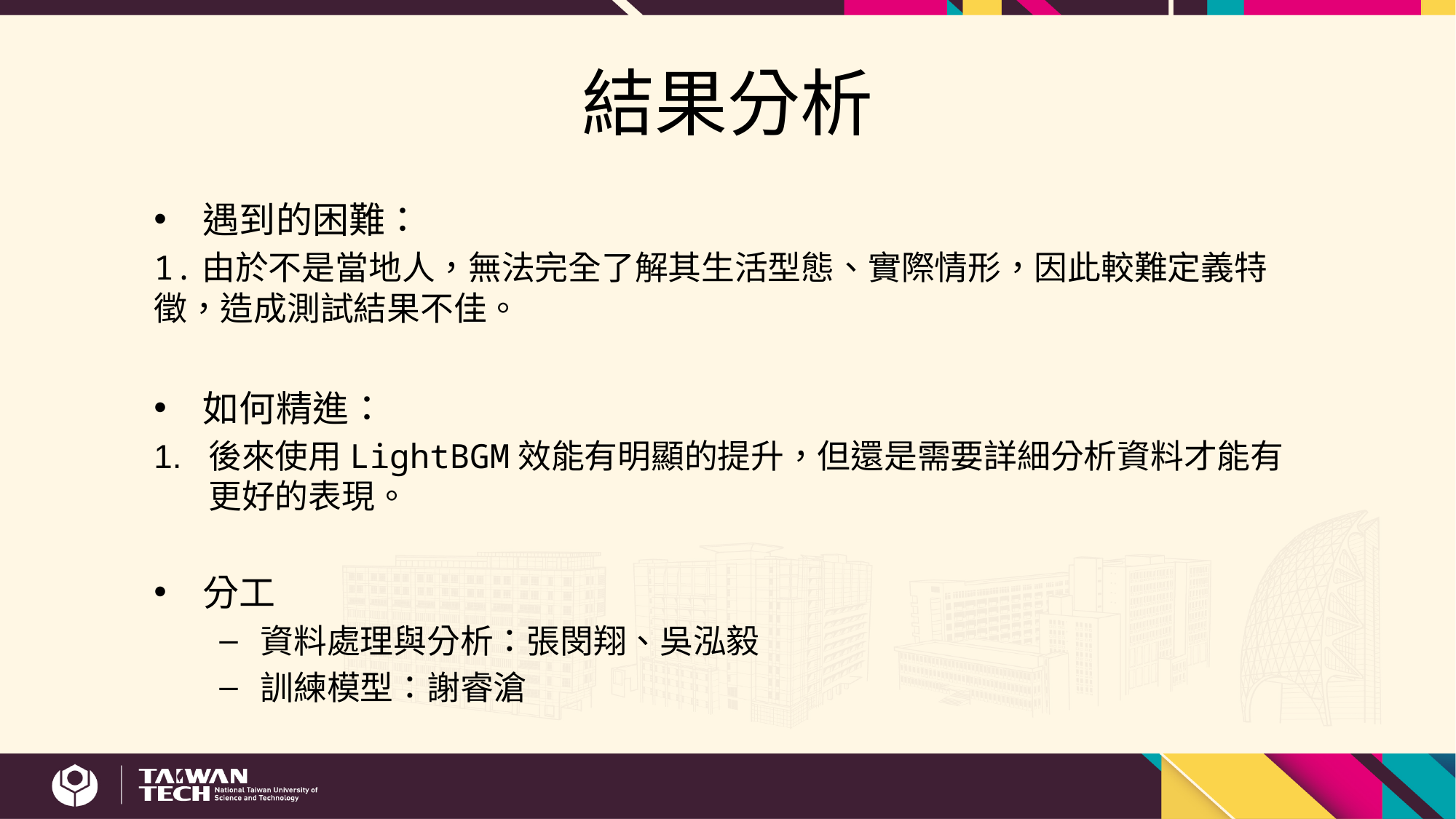

# 結果分析
遇到的困難：
1.由於不是當地人，無法完全了解其生活型態、實際情形，因此較難定義特徵，造成測試結果不佳。

如何精進：
後來使用LightBGM效能有明顯的提升，但還是需要詳細分析資料才能有更好的表現。

分工
資料處理與分析：張閔翔、吳泓毅
訓練模型：謝睿滄